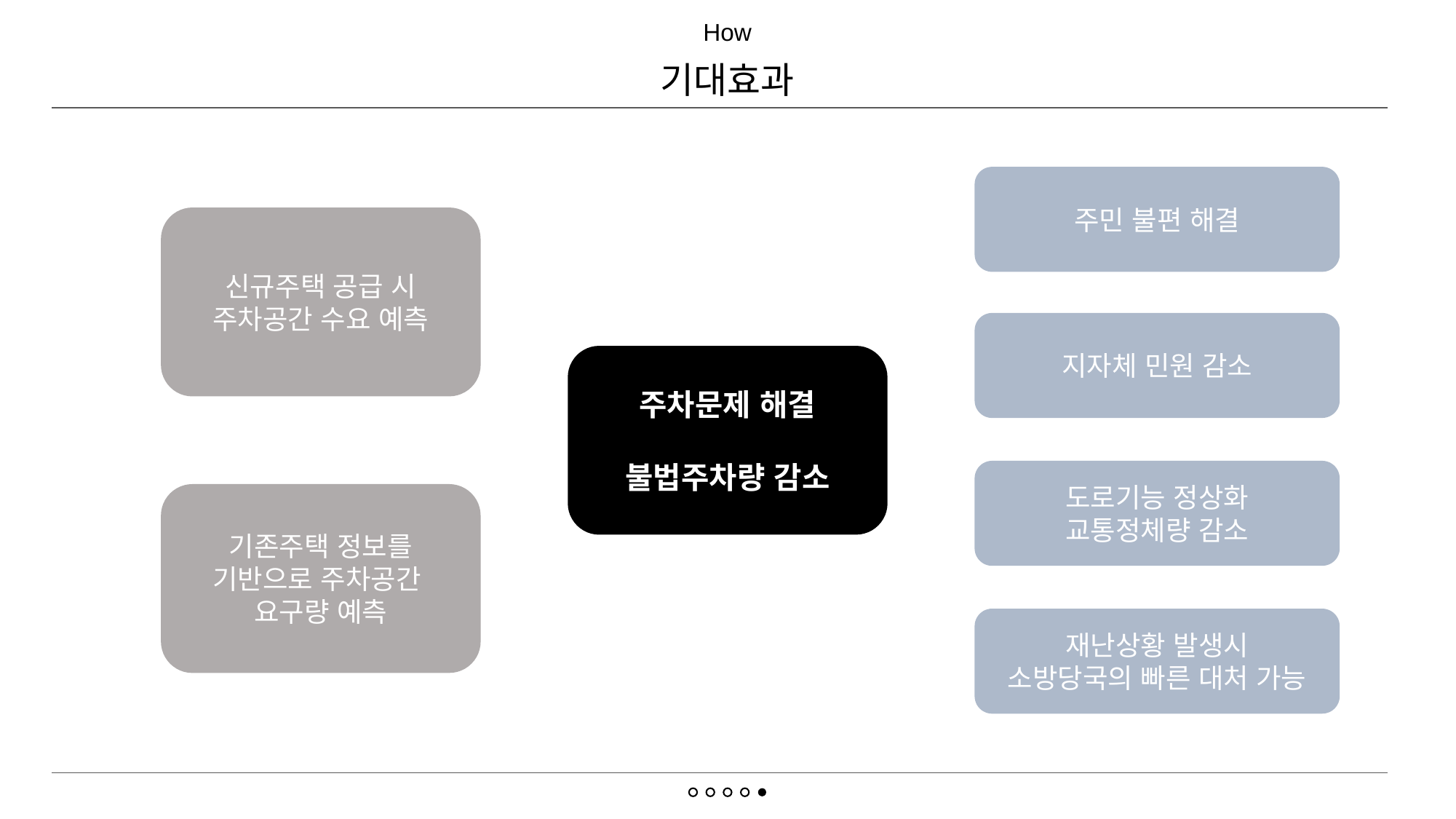

How
기대효과
주민 불편 해결
신규주택 공급 시
주차공간 수요 예측
지자체 민원 감소
주차문제 해결

불법주차량 감소
도로기능 정상화
교통정체량 감소
기존주택 정보를
기반으로 주차공간
요구량 예측
재난상황 발생시
소방당국의 빠른 대처 가능